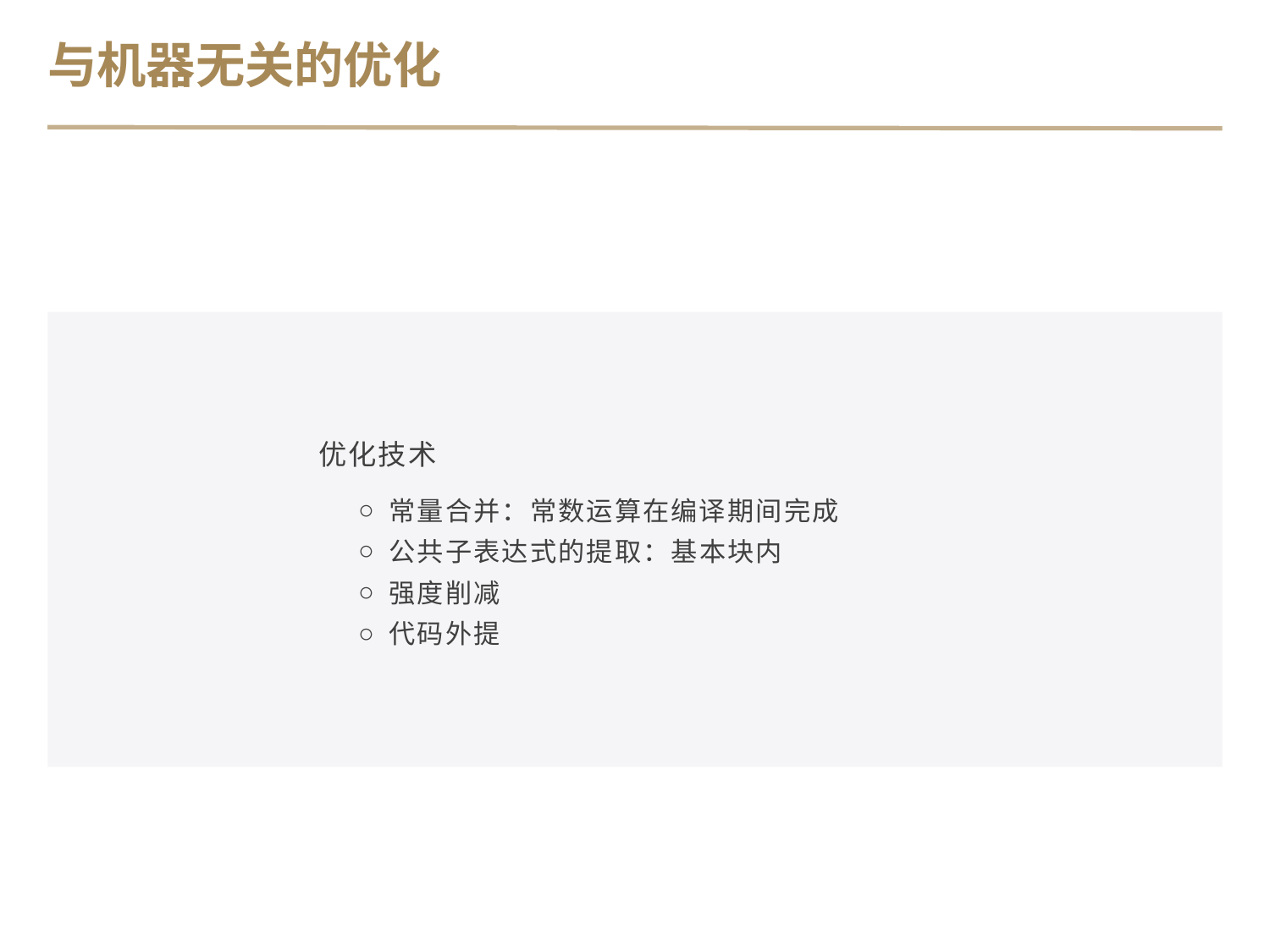

与机器无关的优化

优化技术
常量合并：常数运算在编译期间完成
公共子表达式的提取：基本块内
强度削减
代码外提